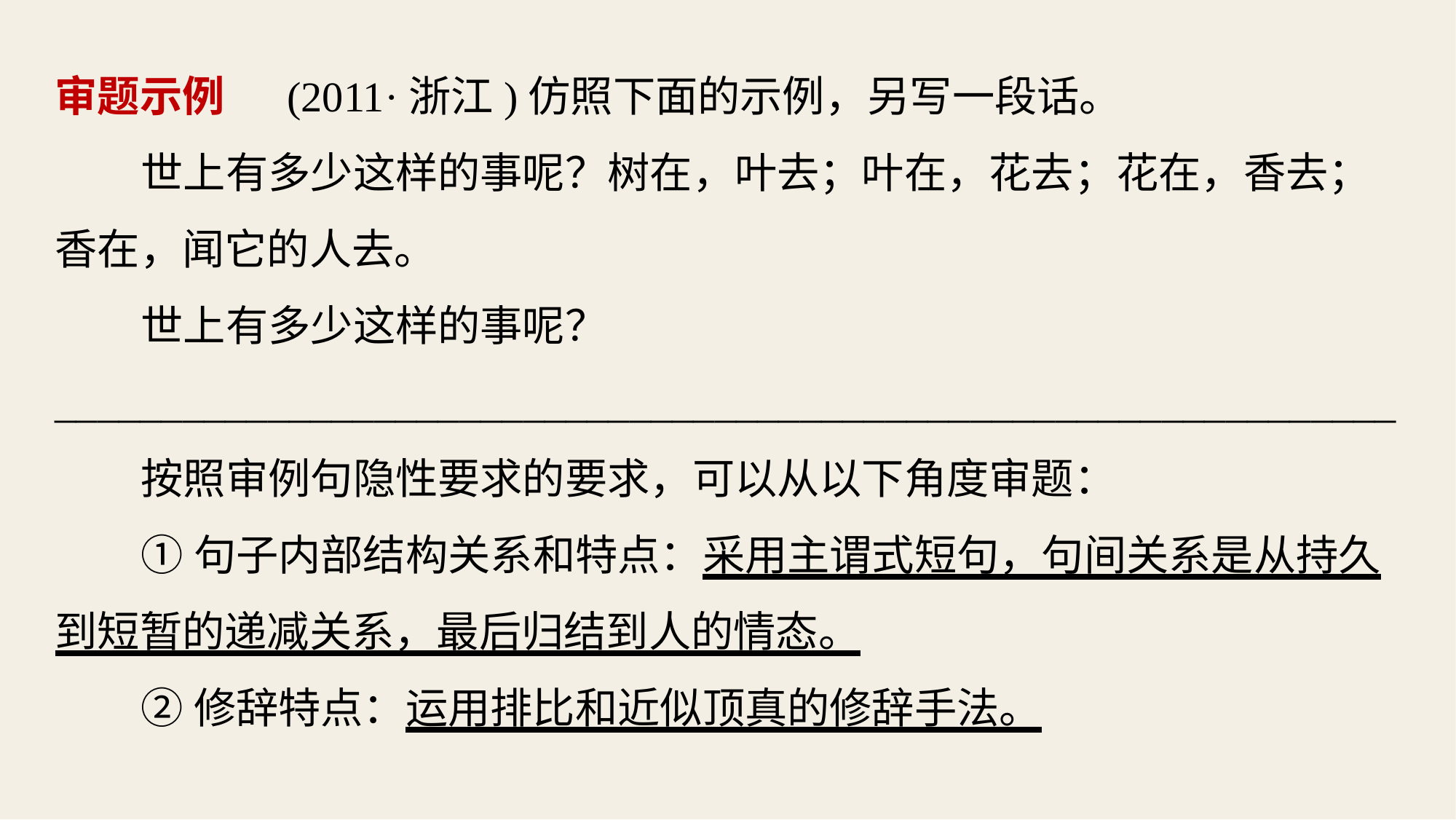

审题示例 　(2011·浙江)仿照下面的示例，另写一段话。
世上有多少这样的事呢？树在，叶去；叶在，花去；花在，香去；香在，闻它的人去。
世上有多少这样的事呢？_______________________________________________________________
按照审例句隐性要求的要求，可以从以下角度审题：
①句子内部结构关系和特点：采用主谓式短句，句间关系是从持久到短暂的递减关系，最后归结到人的情态。
②修辞特点：运用排比和近似顶真的修辞手法。